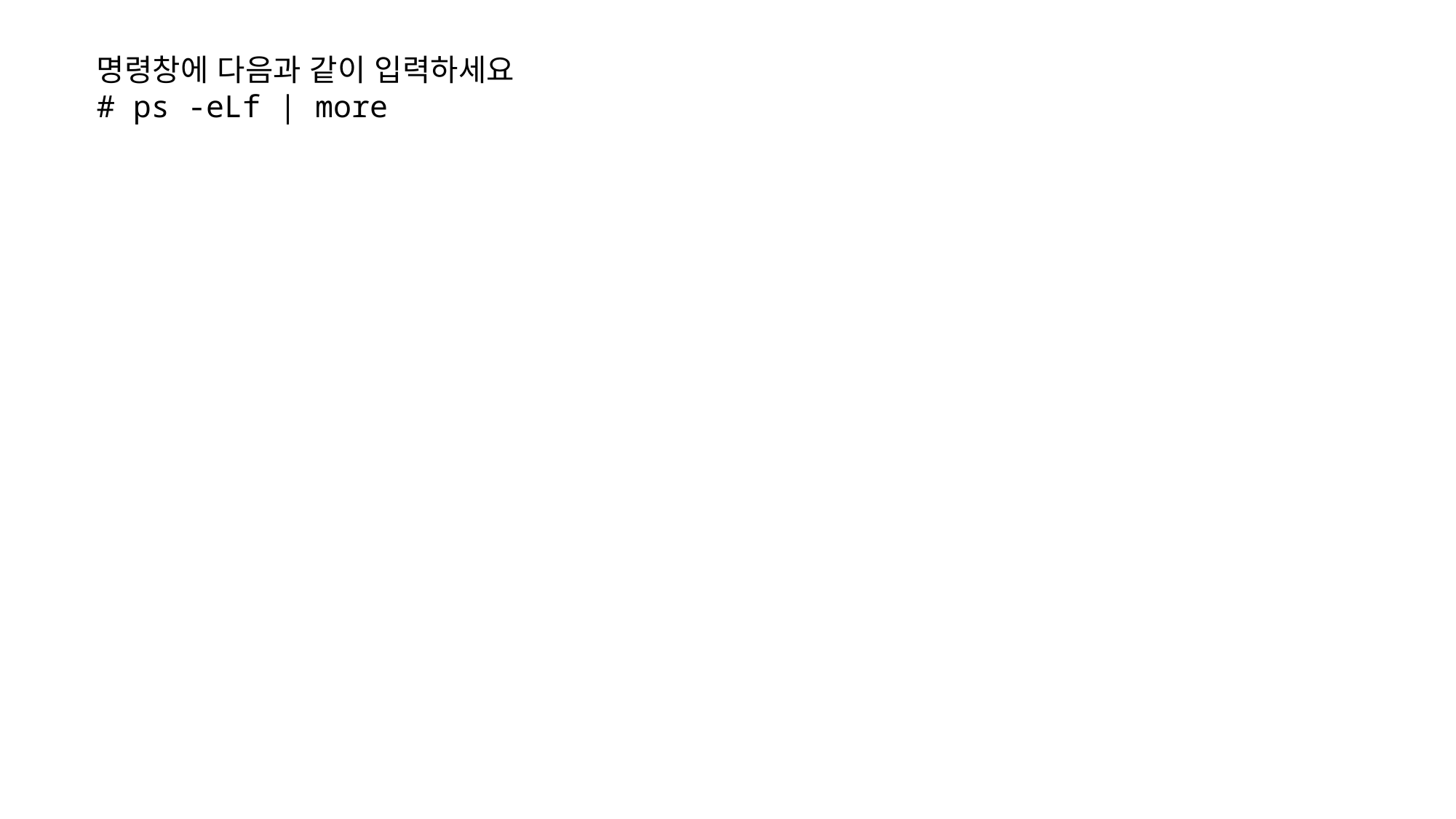

명령창에 다음과 같이 입력하세요
# ps -eLf | more